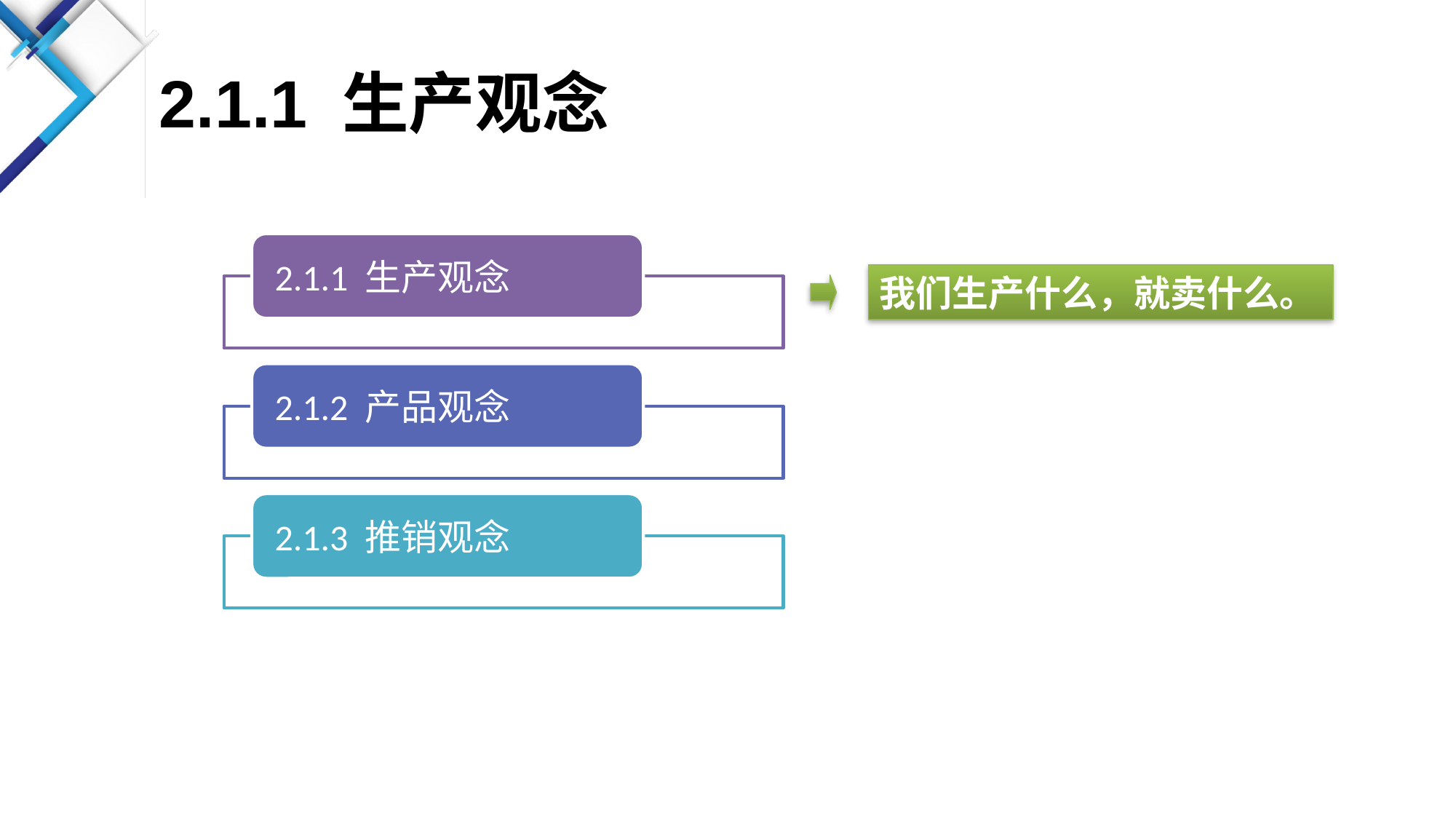

# 2.1.1 生产观念
2.1.1 生产观念
2.1.2 产品观念
2.1.3 推销观念
我们生产什么，就卖什么。